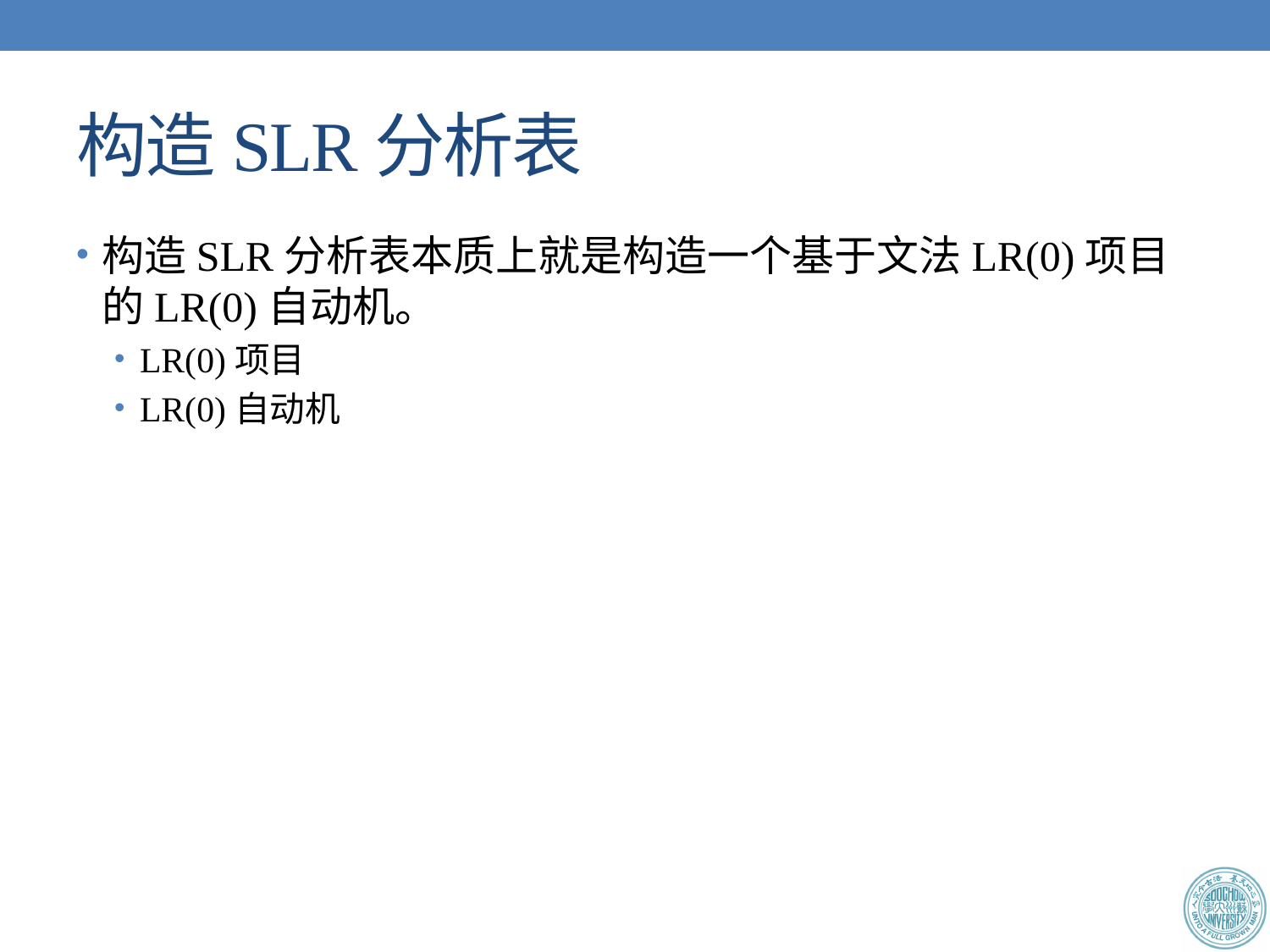

# 构造SLR分析表
构造SLR分析表本质上就是构造一个基于文法LR(0)项目的LR(0)自动机。
LR(0)项目
LR(0)自动机